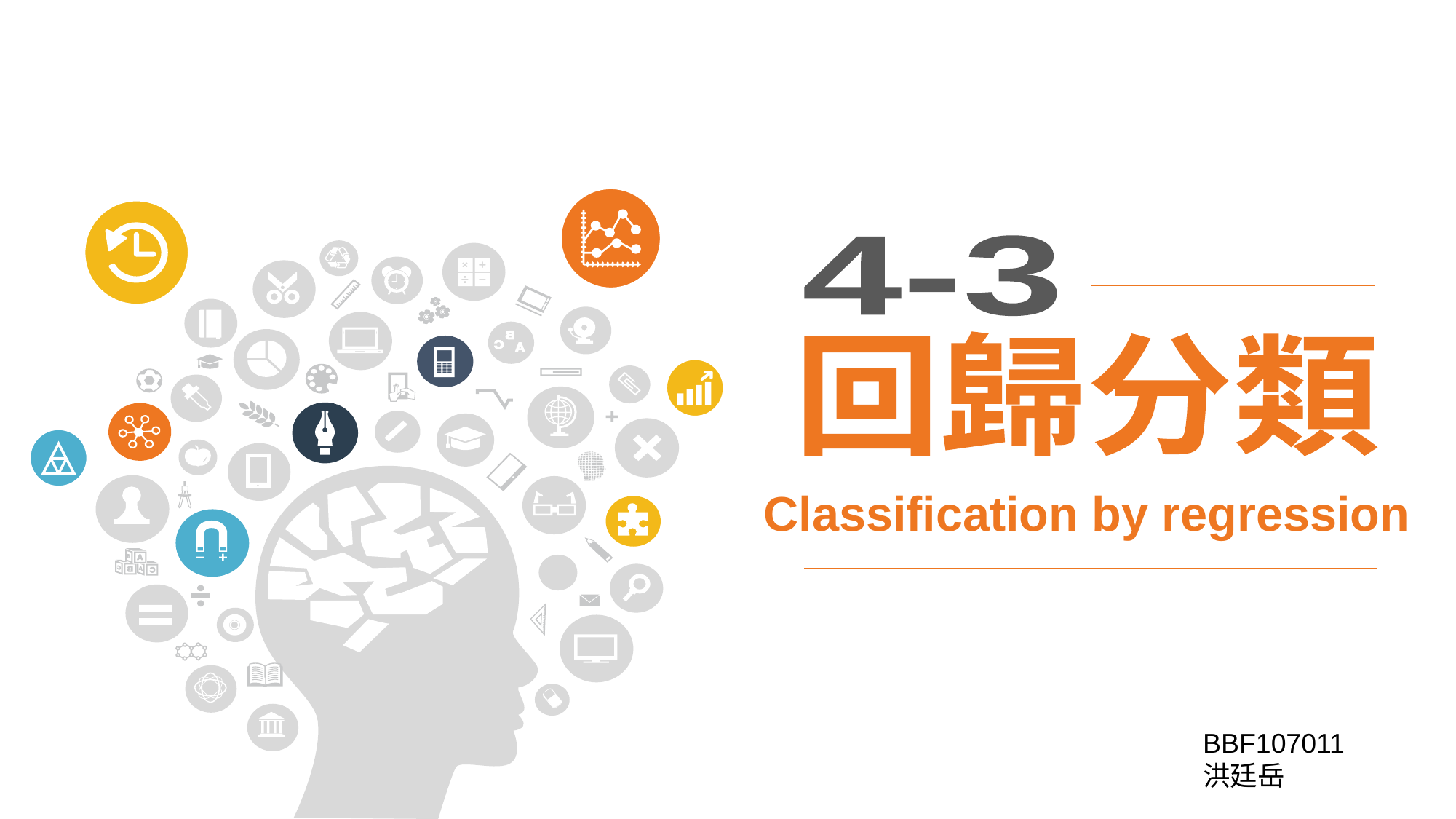

4-3
回歸分類
Classification by regression
BBF107011
洪廷岳